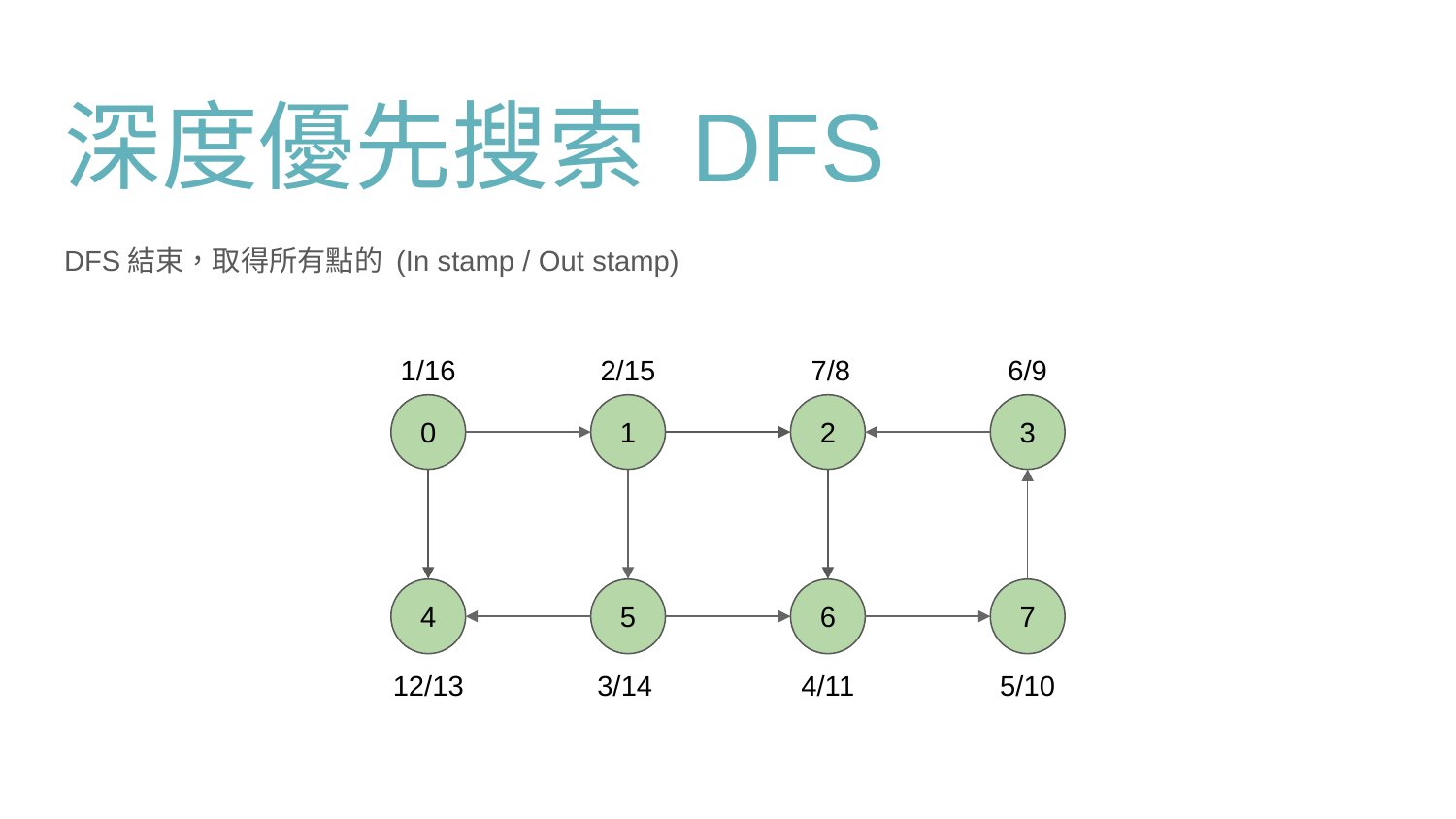

# 深度優先搜索 DFS
DFS結束，取得所有點的 (In stamp / Out stamp)
1/16
7/8
2/15
6/9
0
1
2
3
4
5
6
7
12/13
3/14
4/11
5/10